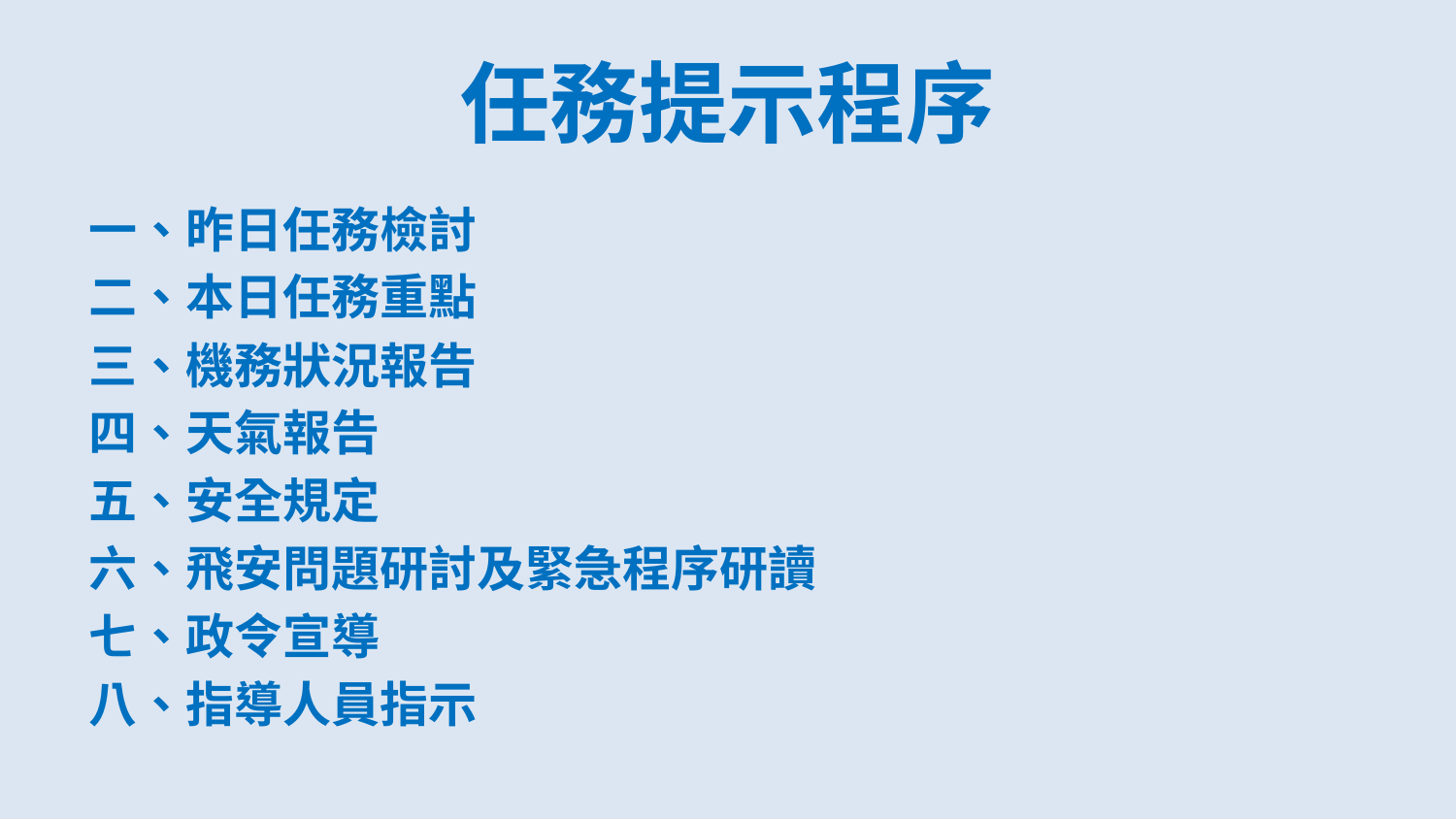

# 任務提示程序
一、昨日任務檢討
二、本日任務重點
三、機務狀況報告
四、天氣報告
五、安全規定
六、飛安問題研討及緊急程序研讀
七、政令宣導
八、指導人員指示